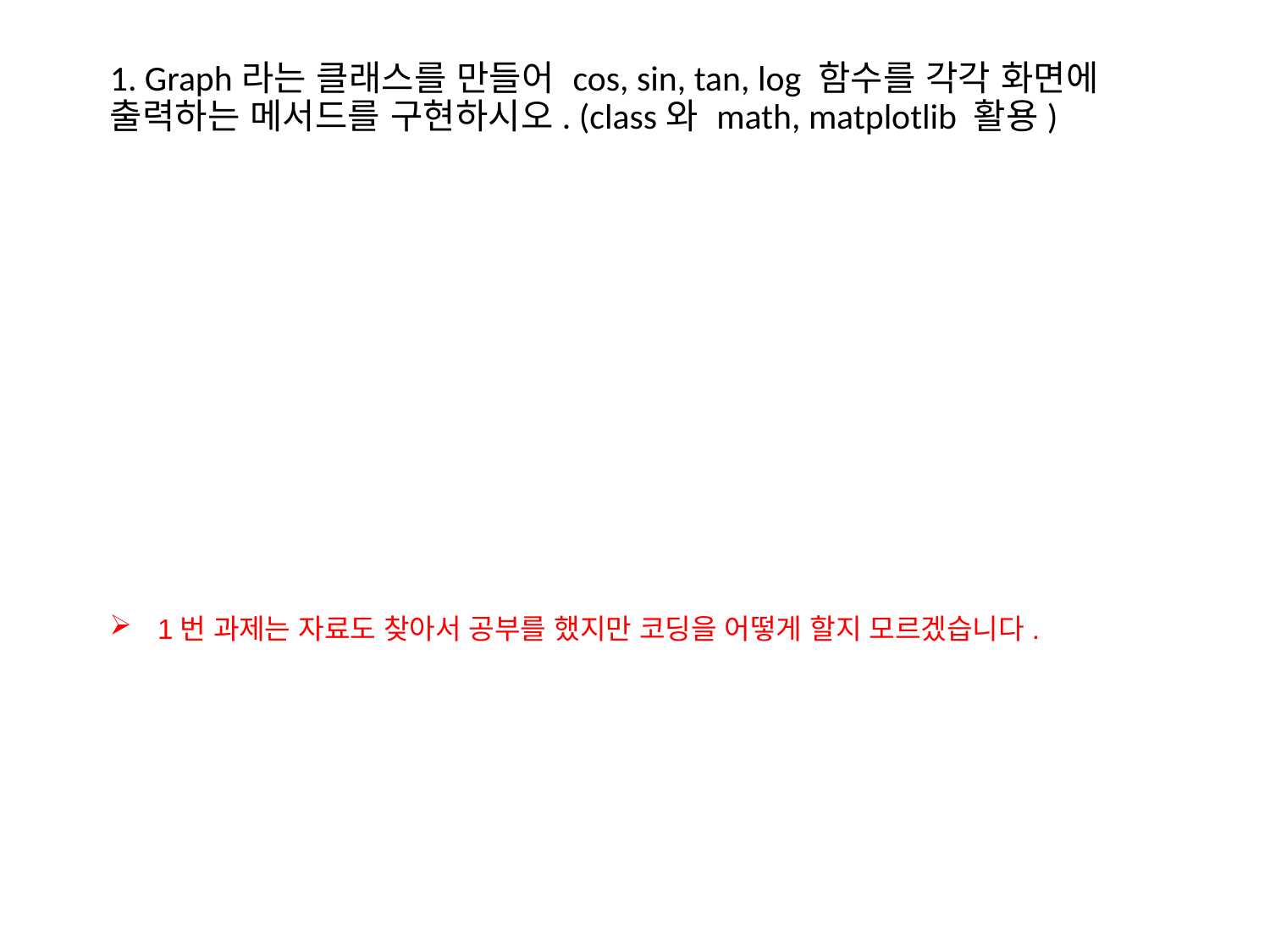

# 1. Graph라는 클래스를 만들어 cos, sin, tan, log 함수를 각각 화면에 출력하는 메서드를 구현하시오. (class와 math, matplotlib 활용)
1번 과제는 자료도 찾아서 공부를 했지만 코딩을 어떻게 할지 모르겠습니다.